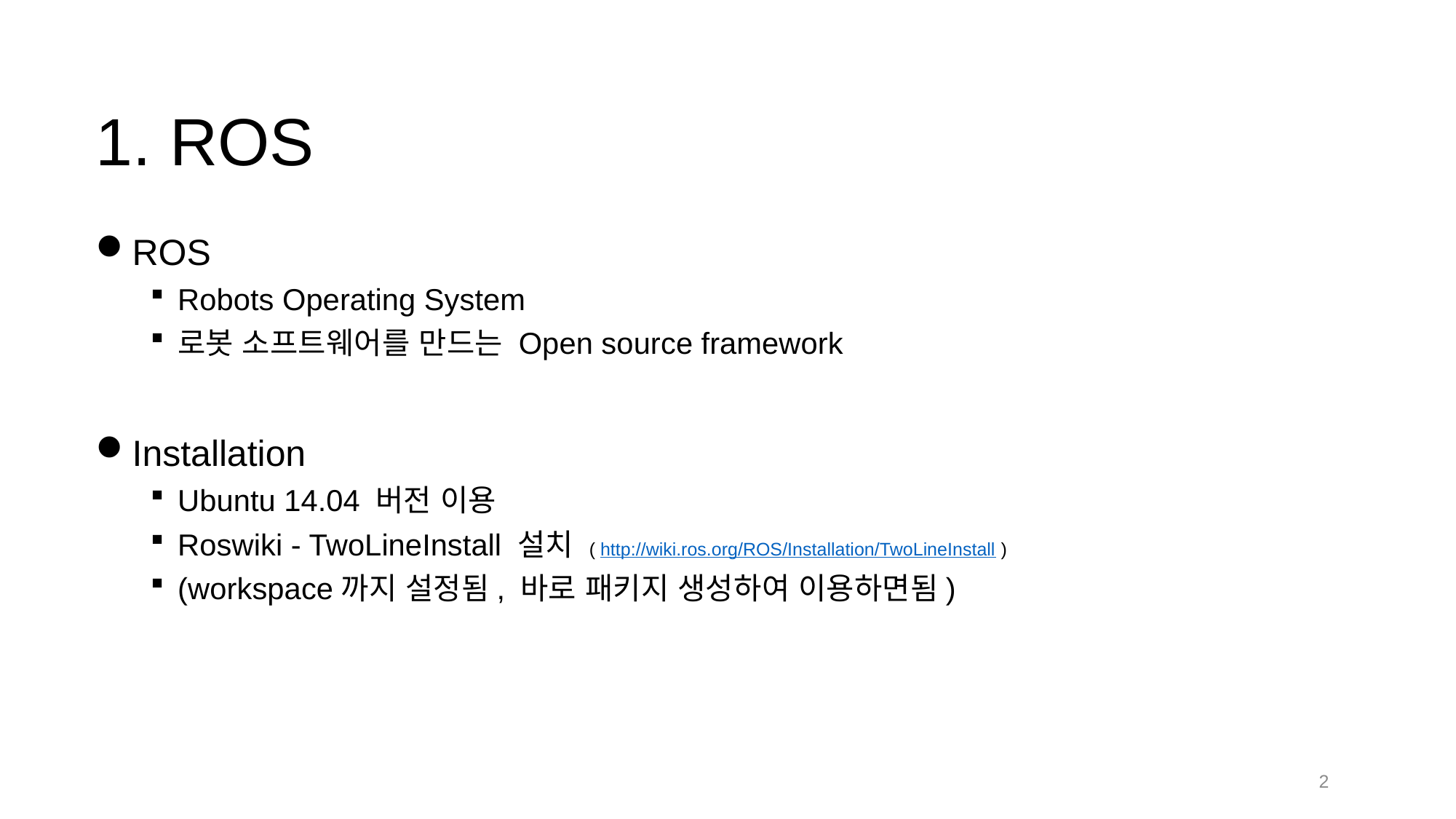

# 1. ROS
ROS
Robots Operating System
로봇 소프트웨어를 만드는 Open source framework

Installation
Ubuntu 14.04 버전 이용
Roswiki - TwoLineInstall 설치 ( http://wiki.ros.org/ROS/Installation/TwoLineInstall )
(workspace까지 설정됨, 바로 패키지 생성하여 이용하면됨)

2